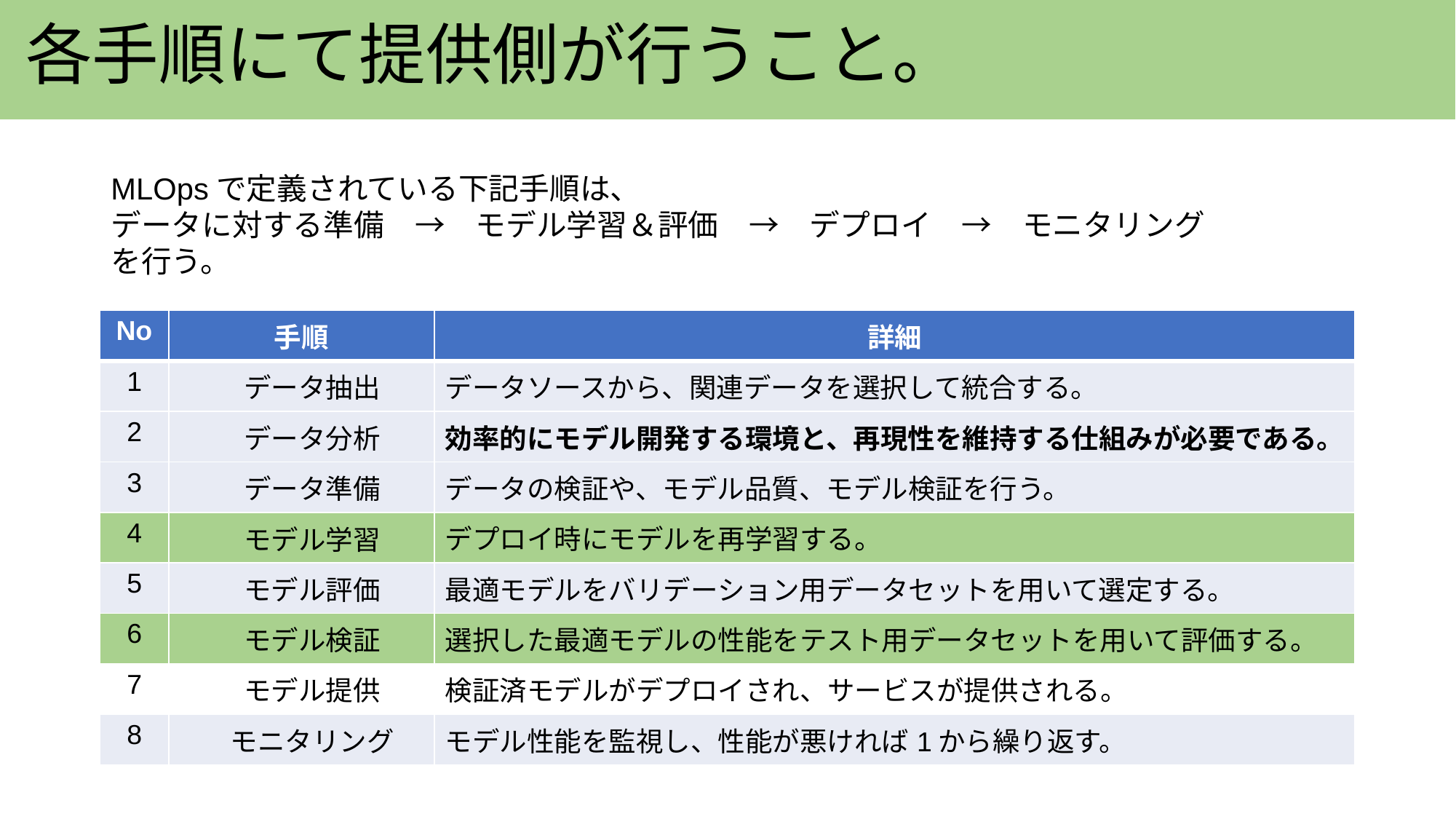

# 各手順にて提供側が行うこと。
MLOpsで定義されている下記手順は、
データに対する準備　→　モデル学習＆評価　→　デプロイ　→　モニタリング
を行う。

| No | 手順 | 詳細 |
| --- | --- | --- |
| 1 | データ抽出 | データソースから、関連データを選択して統合する。 |
| 2 | データ分析 | 効率的にモデル開発する環境と、再現性を維持する仕組みが必要である。 |
| 3 | データ準備 | データの検証や、モデル品質、モデル検証を行う。 |
| 4 | モデル学習 | デプロイ時にモデルを再学習する。 |
| 5 | モデル評価 | 最適モデルをバリデーション用データセットを用いて選定する。 |
| 6 | モデル検証 | 選択した最適モデルの性能をテスト用データセットを用いて評価する。 |
| 7 | モデル提供 | 検証済モデルがデプロイされ、サービスが提供される。 |
| 8 | モニタリング | モデル性能を監視し、性能が悪ければ1から繰り返す。 |
特許として狙えそうなのは、モデル学習、モデル検証、モデル提供の３つ。